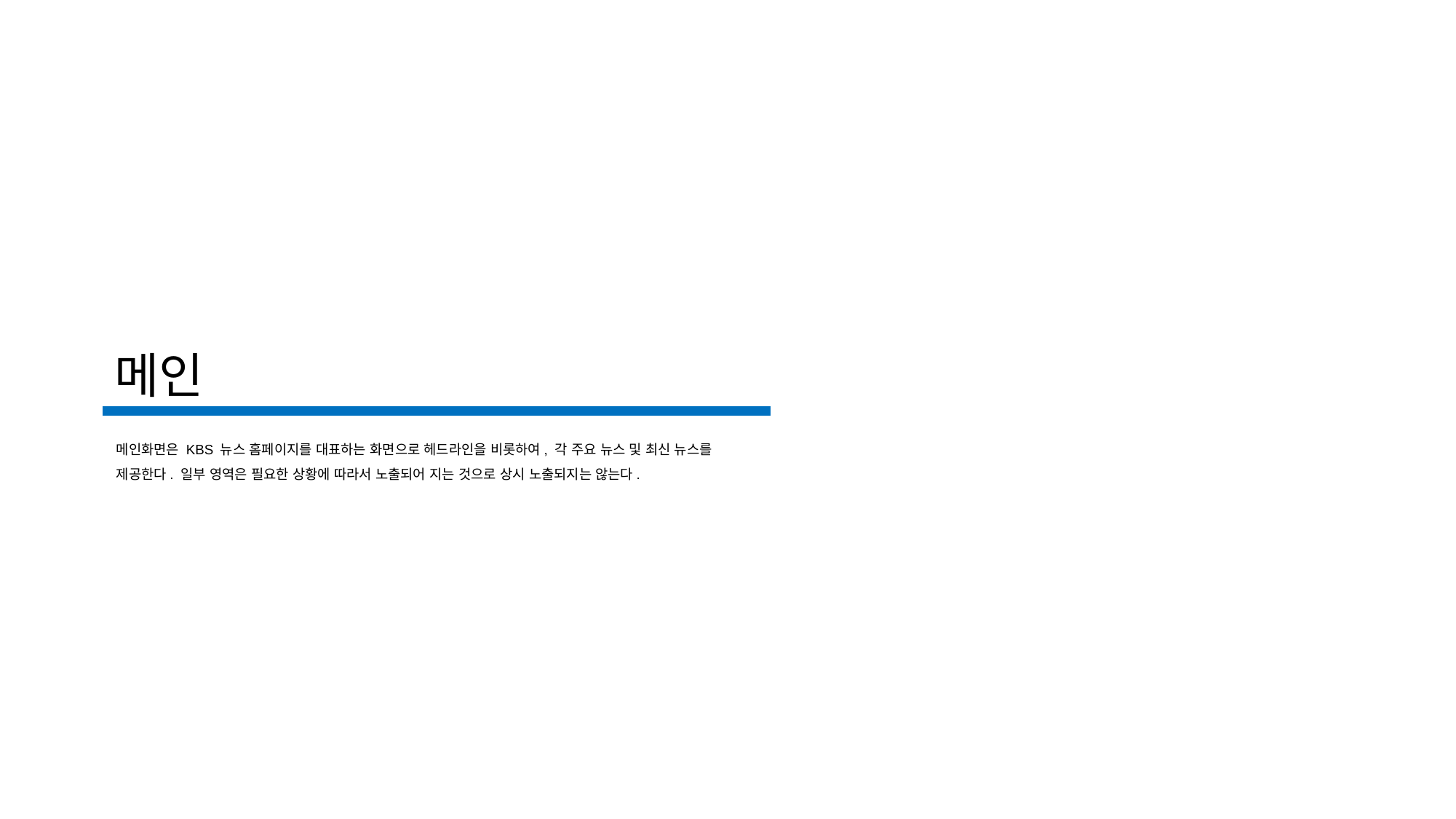

# 메인
메인화면은 KBS 뉴스 홈페이지를 대표하는 화면으로 헤드라인을 비롯하여, 각 주요 뉴스 및 최신 뉴스를
제공한다. 일부 영역은 필요한 상황에 따라서 노출되어 지는 것으로 상시 노출되지는 않는다.